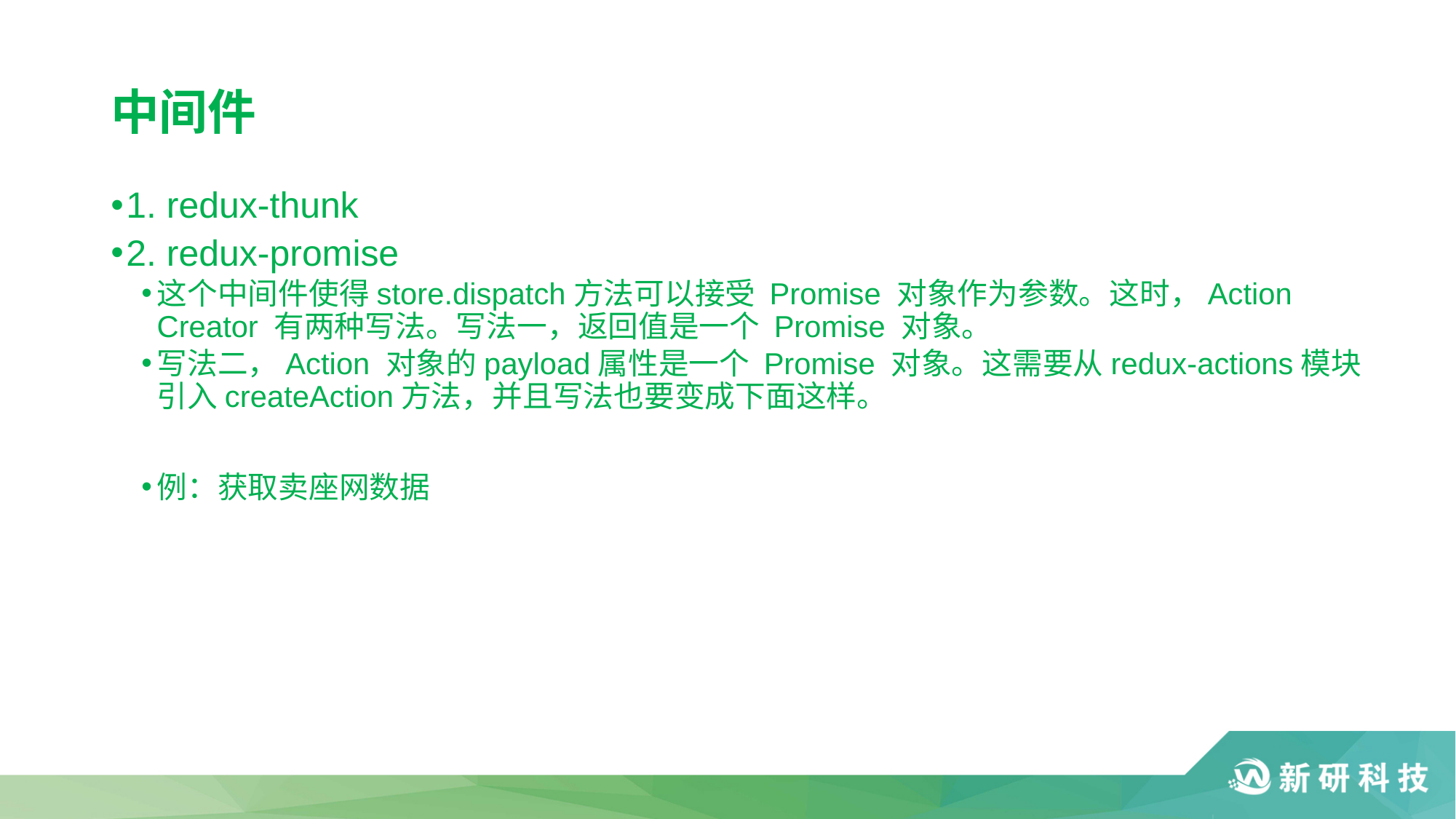

# 中间件
1. redux-thunk
2. redux-promise
这个中间件使得store.dispatch方法可以接受 Promise 对象作为参数。这时，Action Creator 有两种写法。写法一，返回值是一个 Promise 对象。
写法二，Action 对象的payload属性是一个 Promise 对象。这需要从redux-actions模块引入createAction方法，并且写法也要变成下面这样。

例：获取卖座网数据